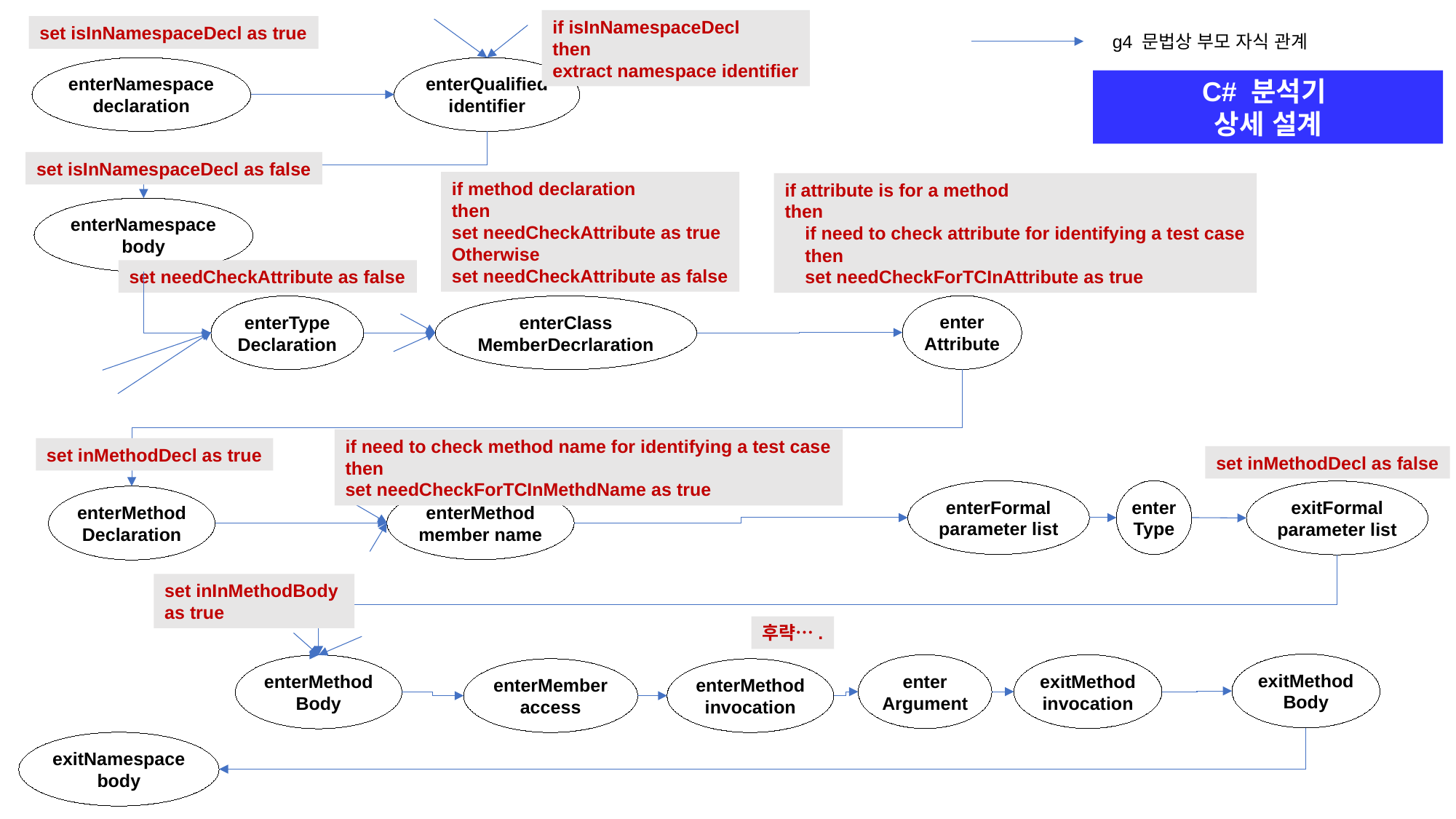

if isInNamespaceDecl
then
extract namespace identifier
set isInNamespaceDecl as true
g4 문법상 부모 자식 관계
enterQualified
identifier
enterNamespace
declaration
C# 분석기
상세 설계
set isInNamespaceDecl as false
if method declaration
then
set needCheckAttribute as true
Otherwise
set needCheckAttribute as false
if attribute is for a method
then
    if need to check attribute for identifying a test case
    then
    set needCheckForTCInAttribute as true
enterNamespace
body
set needCheckAttribute as false
enter
Attribute
enterClass
MemberDecrlaration
enterType
Declaration
if need to check method name for identifying a test case
then
set needCheckForTCInMethdName as true
set inMethodDecl as true
set inMethodDecl as false
enter
Type
enterFormal
parameter list
exitFormal
parameter list
enterMethod
member name
enterMethod
Declaration
set inInMethodBody
as true
후략….
exitMethod
Body
exitMethod
invocation
enter
Argument
enterMethod
Body
enterMethod
invocation
enterMember
access
exitNamespace
body